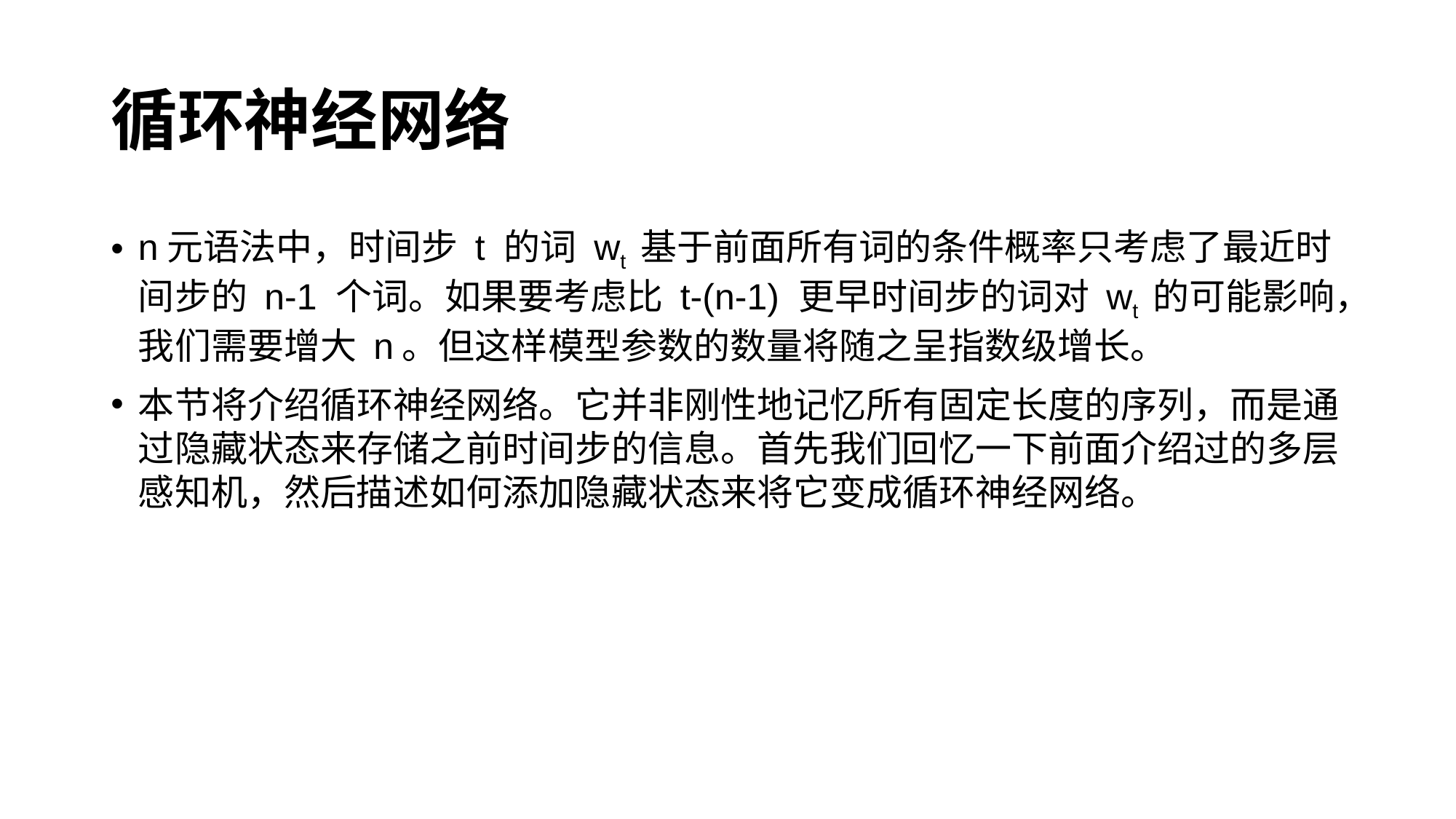

# 循环神经网络
n元语法中，时间步 t 的词 wt 基于前面所有词的条件概率只考虑了最近时间步的 n-1 个词。如果要考虑比 t-(n-1) 更早时间步的词对 wt 的可能影响，我们需要增大 n。但这样模型参数的数量将随之呈指数级增长。
本节将介绍循环神经网络。它并非刚性地记忆所有固定长度的序列，而是通过隐藏状态来存储之前时间步的信息。首先我们回忆一下前面介绍过的多层感知机，然后描述如何添加隐藏状态来将它变成循环神经网络。